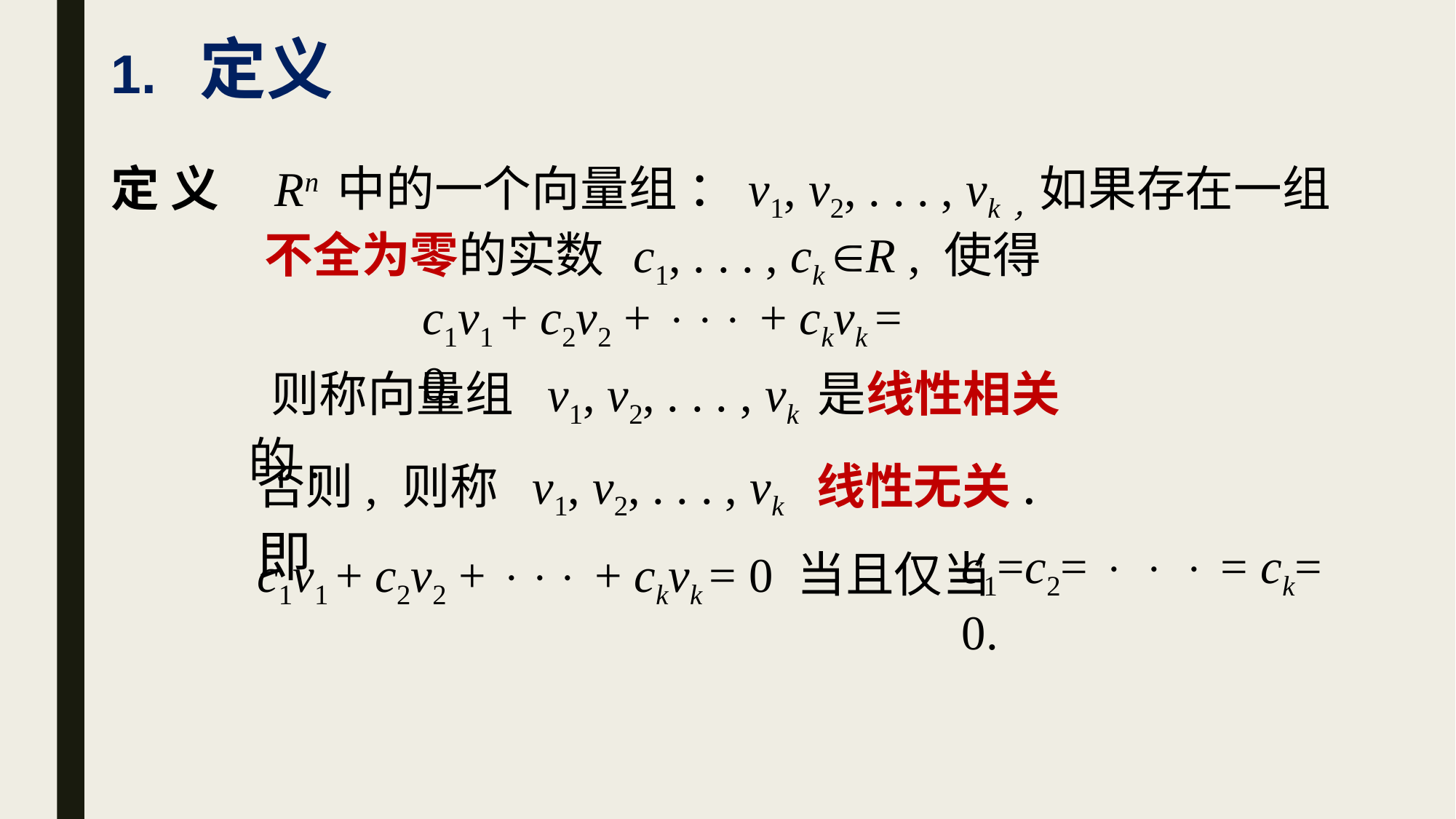

# 1.  定义
定 义    Rn 中的一个向量组 ：v1, v2, . . . , vk，如果存在一组
             不全为零的实数  c1, . . . , ck ∈R , 使得
c1v1 + c2v2 + ⋅⋅⋅ + ckvk = 0,
 则称向量组  v1, v2, . . . , vk 是线性相关的.
否则, 则称  v1, v2, . . . , vk   线性无关.   即
c1=c2= ⋅ ⋅ ⋅ = ck= 0.
c1v1 + c2v2 + ⋅⋅⋅ + ckvk = 0 当且仅当